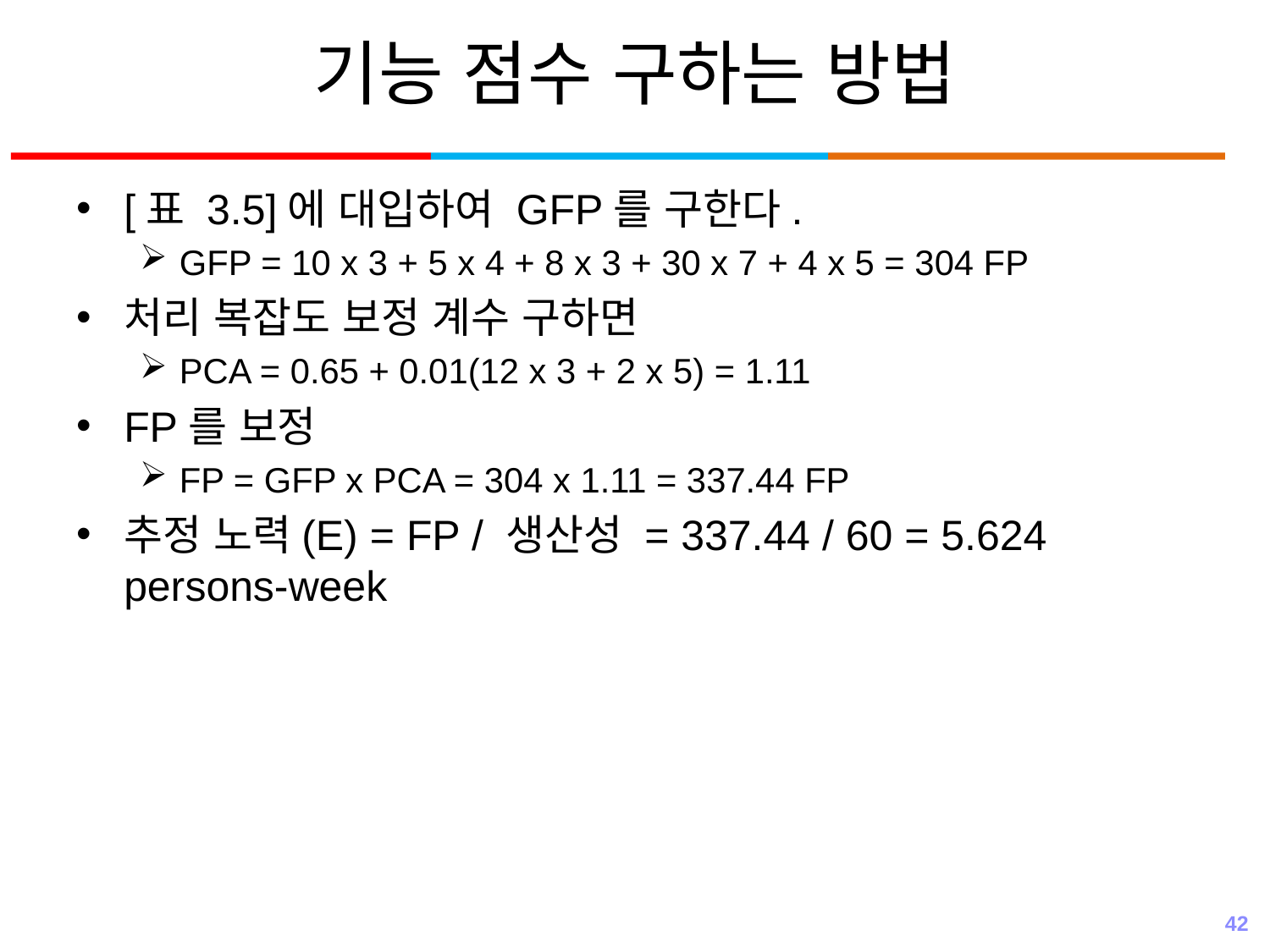

# 기능 점수 구하는 방법
[표 3.5]에 대입하여 GFP를 구한다.
GFP = 10 x 3 + 5 x 4 + 8 x 3 + 30 x 7 + 4 x 5 = 304 FP
처리 복잡도 보정 계수 구하면
PCA = 0.65 + 0.01(12 x 3 + 2 x 5) = 1.11
FP를 보정
FP = GFP x PCA = 304 x 1.11 = 337.44 FP
추정 노력(E) = FP / 생산성 = 337.44 / 60 = 5.624 persons-week
42